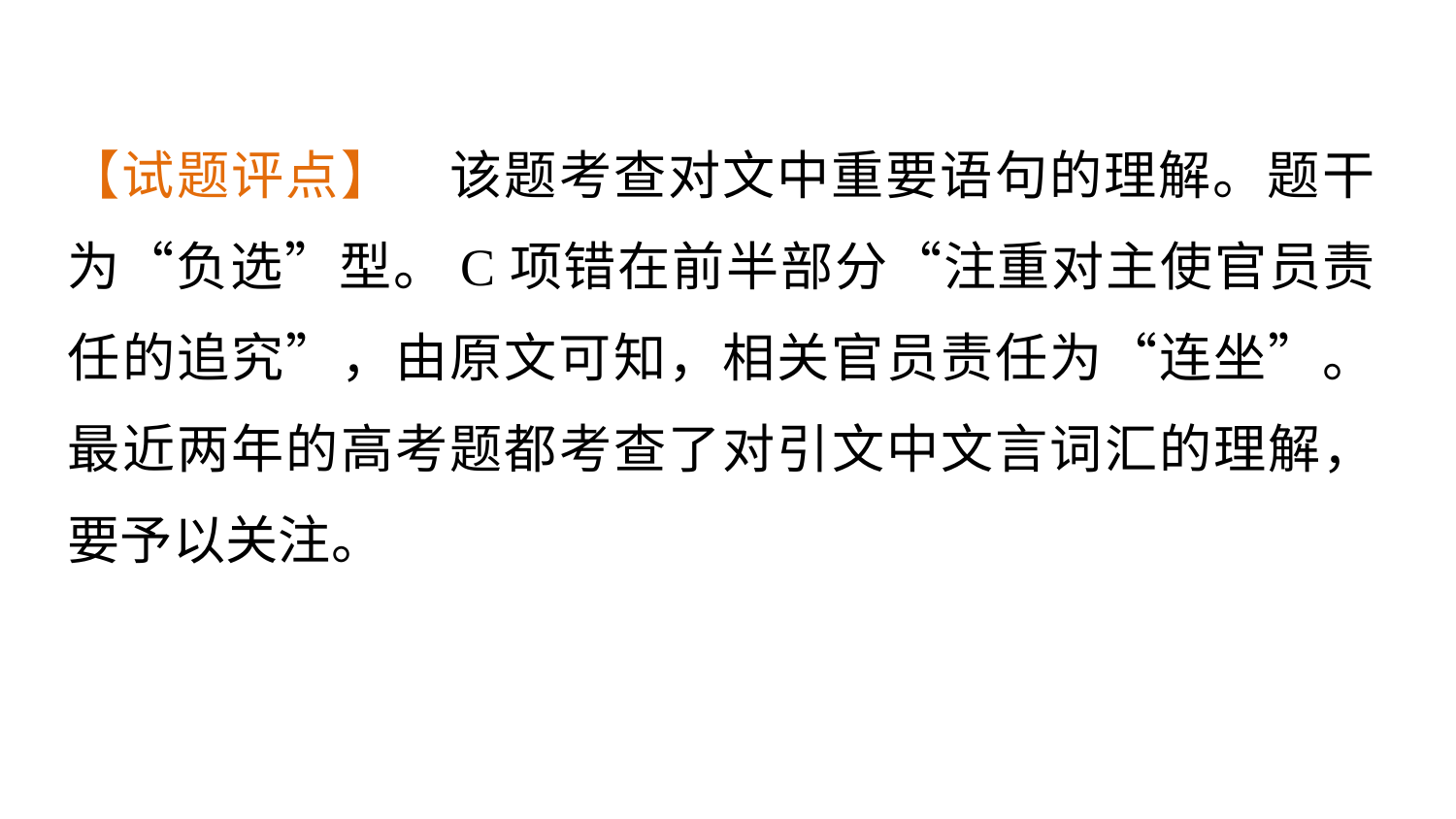

【试题评点】　该题考查对文中重要语句的理解。题干为“负选”型。C项错在前半部分“注重对主使官员责任的追究”，由原文可知，相关官员责任为“连坐”。最近两年的高考题都考查了对引文中文言词汇的理解，要予以关注。